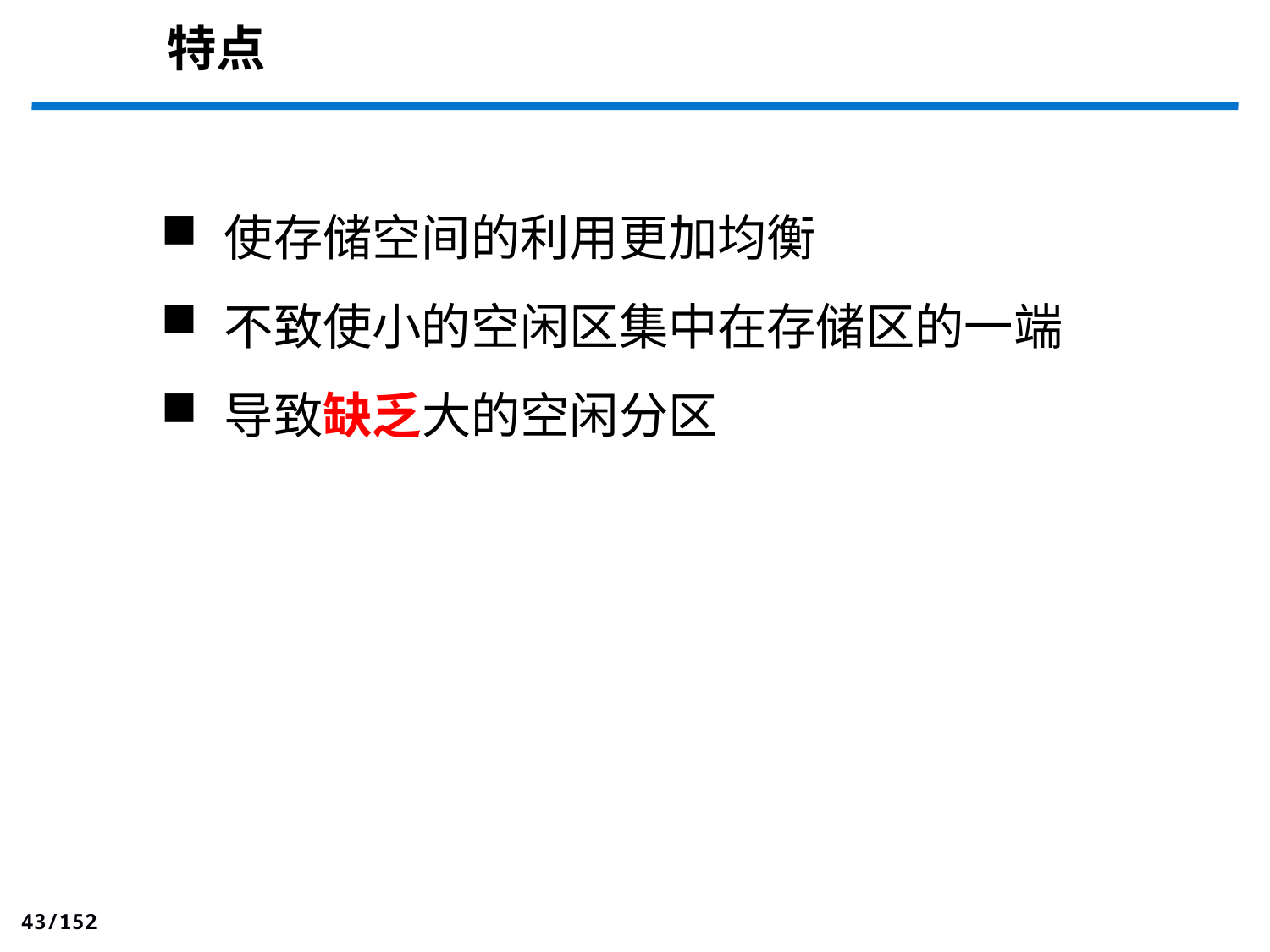

特点
使存储空间的利用更加均衡
不致使小的空闲区集中在存储区的一端
导致缺乏大的空闲分区